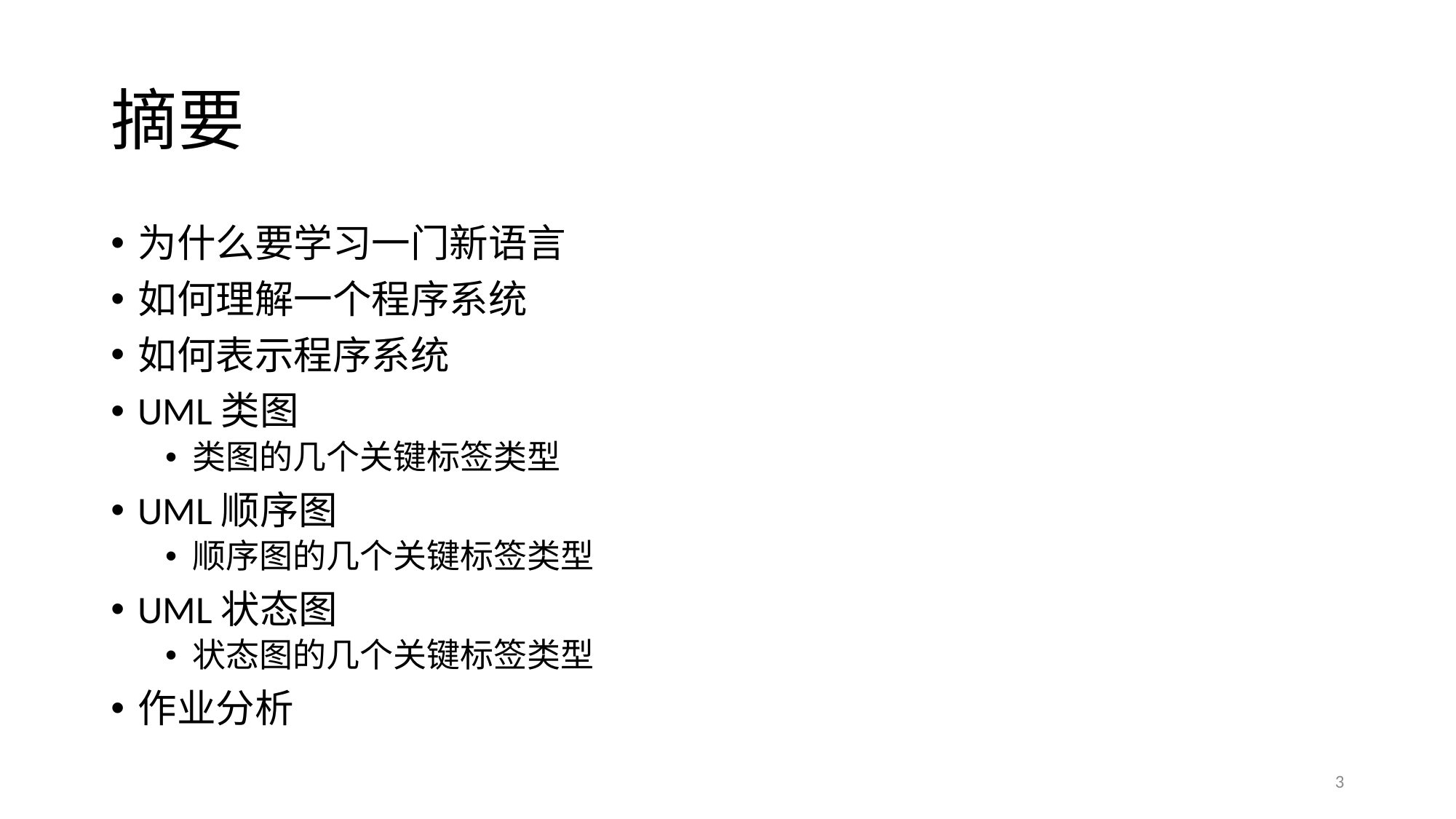

# 摘要
为什么要学习一门新语言
如何理解一个程序系统
如何表示程序系统
UML类图
类图的几个关键标签类型
UML顺序图
顺序图的几个关键标签类型
UML状态图
状态图的几个关键标签类型
作业分析
3